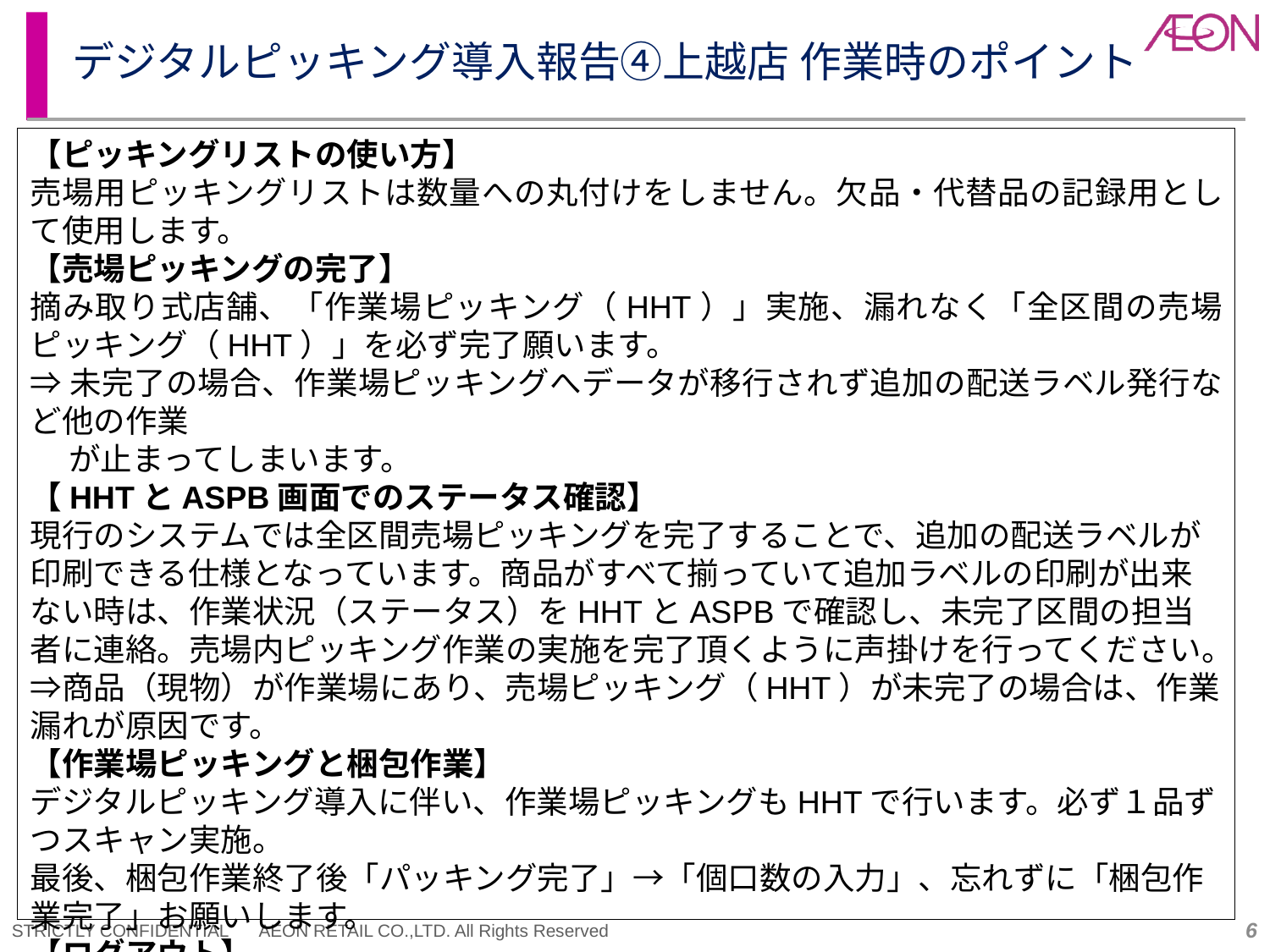

デジタルピッキング導入報告④上越店 作業時のポイント
【ピッキングリストの使い方】
売場用ピッキングリストは数量への丸付けをしません。欠品・代替品の記録用として使用します。
【売場ピッキングの完了】
摘み取り式店舗、「作業場ピッキング（HHT）」実施、漏れなく「全区間の売場ピッキング（HHT）」を必ず完了願います。
⇒未完了の場合、作業場ピッキングへデータが移行されず追加の配送ラベル発行など他の作業
　 が止まってしまいます。
【HHTとASPB画面でのステータス確認】
現行のシステムでは全区間売場ピッキングを完了することで、追加の配送ラベルが印刷できる仕様となっています。商品がすべて揃っていて追加ラベルの印刷が出来ない時は、作業状況（ステータス）をHHTとASPBで確認し、未完了区間の担当者に連絡。売場内ピッキング作業の実施を完了頂くように声掛けを行ってください。⇒商品（現物）が作業場にあり、売場ピッキング（HHT）が未完了の場合は、作業漏れが原因です。
【作業場ピッキングと梱包作業】
デジタルピッキング導入に伴い、作業場ピッキングもHHTで行います。必ず１品ずつスキャン実施。
最後、梱包作業終了後「パッキング完了」→「個口数の入力」、忘れずに「梱包作業完了」お願いします。
【ログアウト】
売場ピッキング担当者のログアウト漏れがあります。どこか貼り紙など目につくところへの注意喚起POP掲示と声掛けお願いします。

6